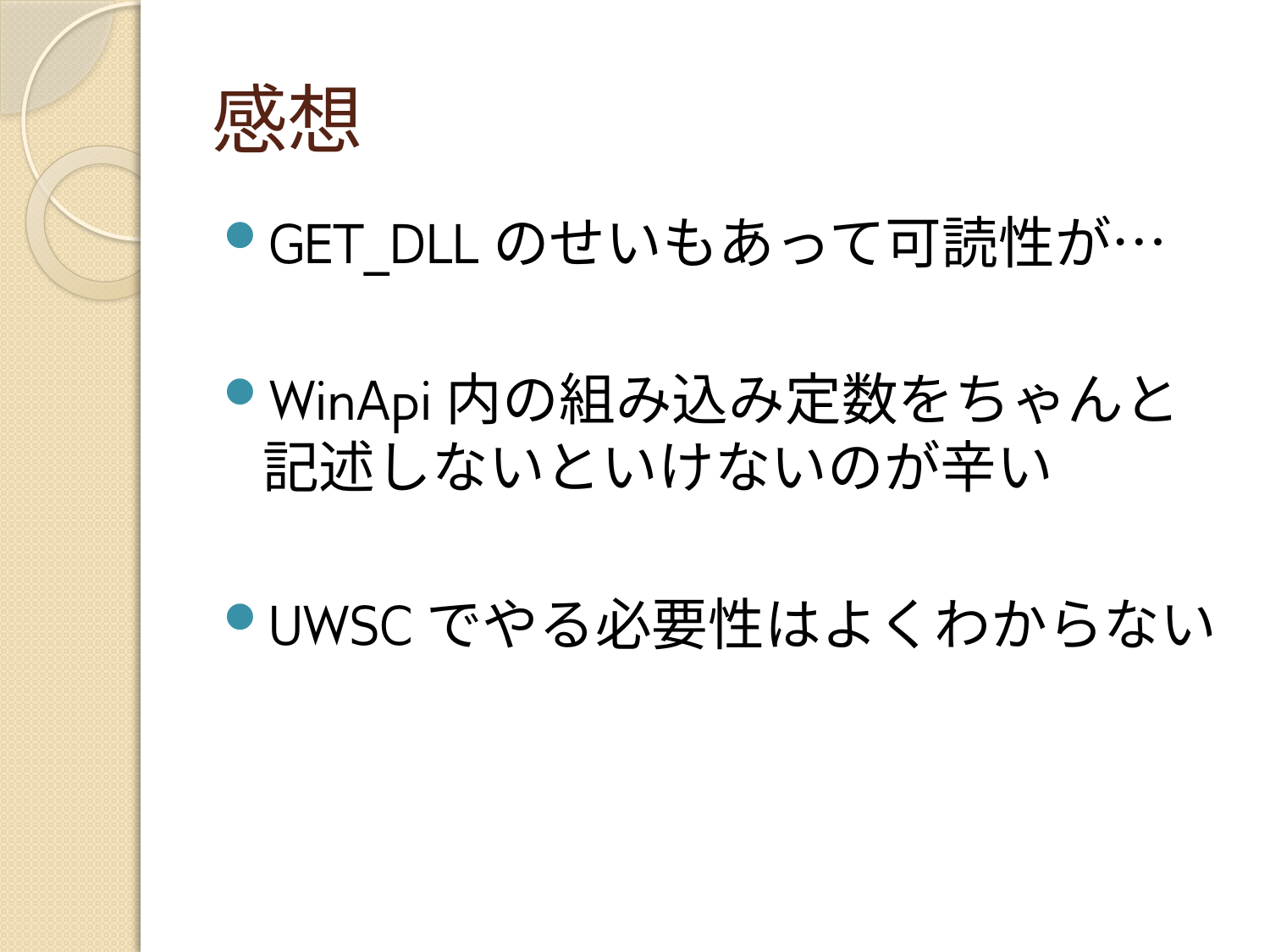

# 感想
GET_DLLのせいもあって可読性が…

WinApi内の組み込み定数をちゃんと記述しないといけないのが辛い

UWSCでやる必要性はよくわからない